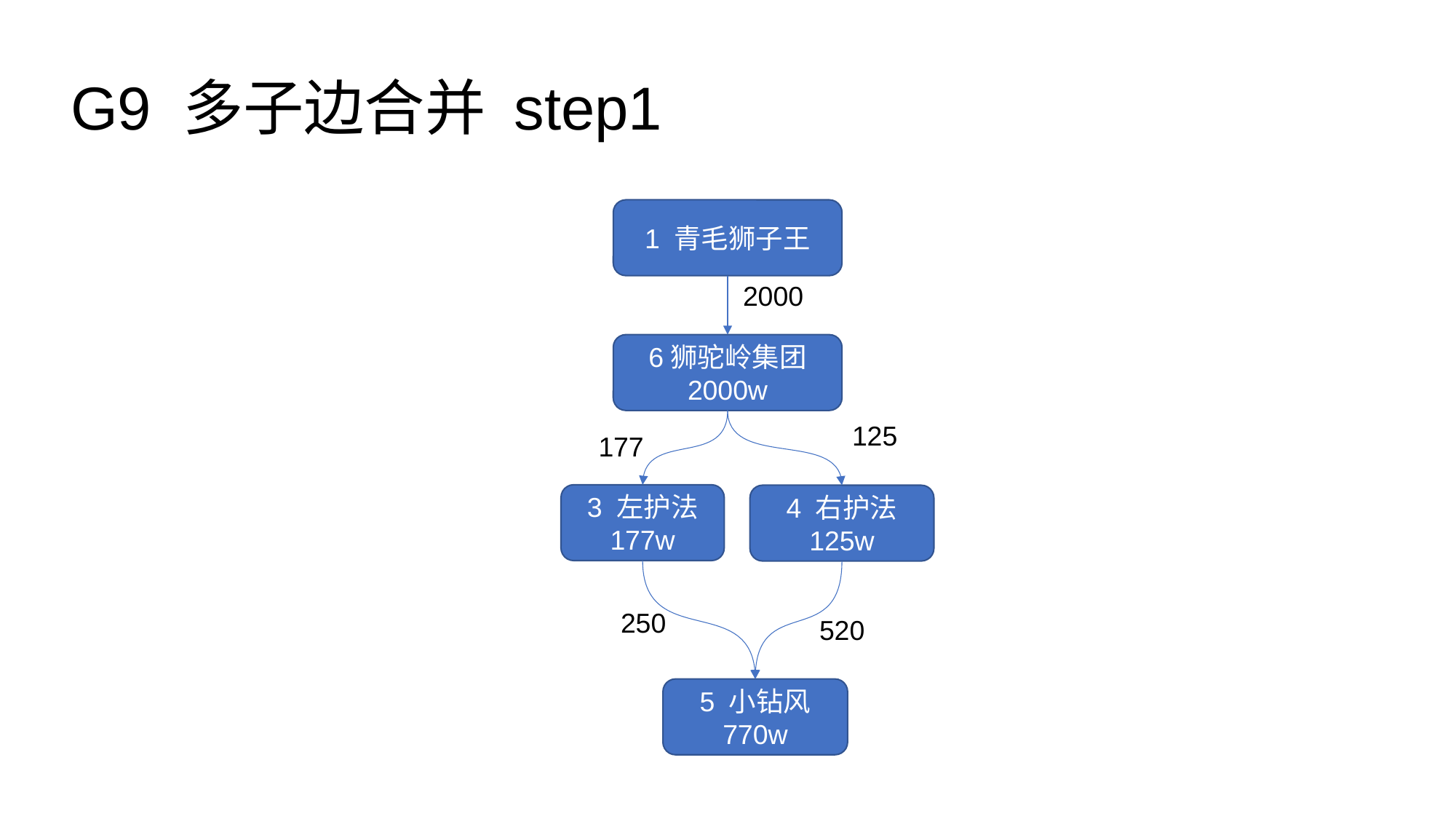

G9 多子边合并 step1
1 青毛狮子王
2000
6狮驼岭集团
2000w
125
177
3 左护法
177w
4 右护法
125w
250
520
5 小钻风
770w